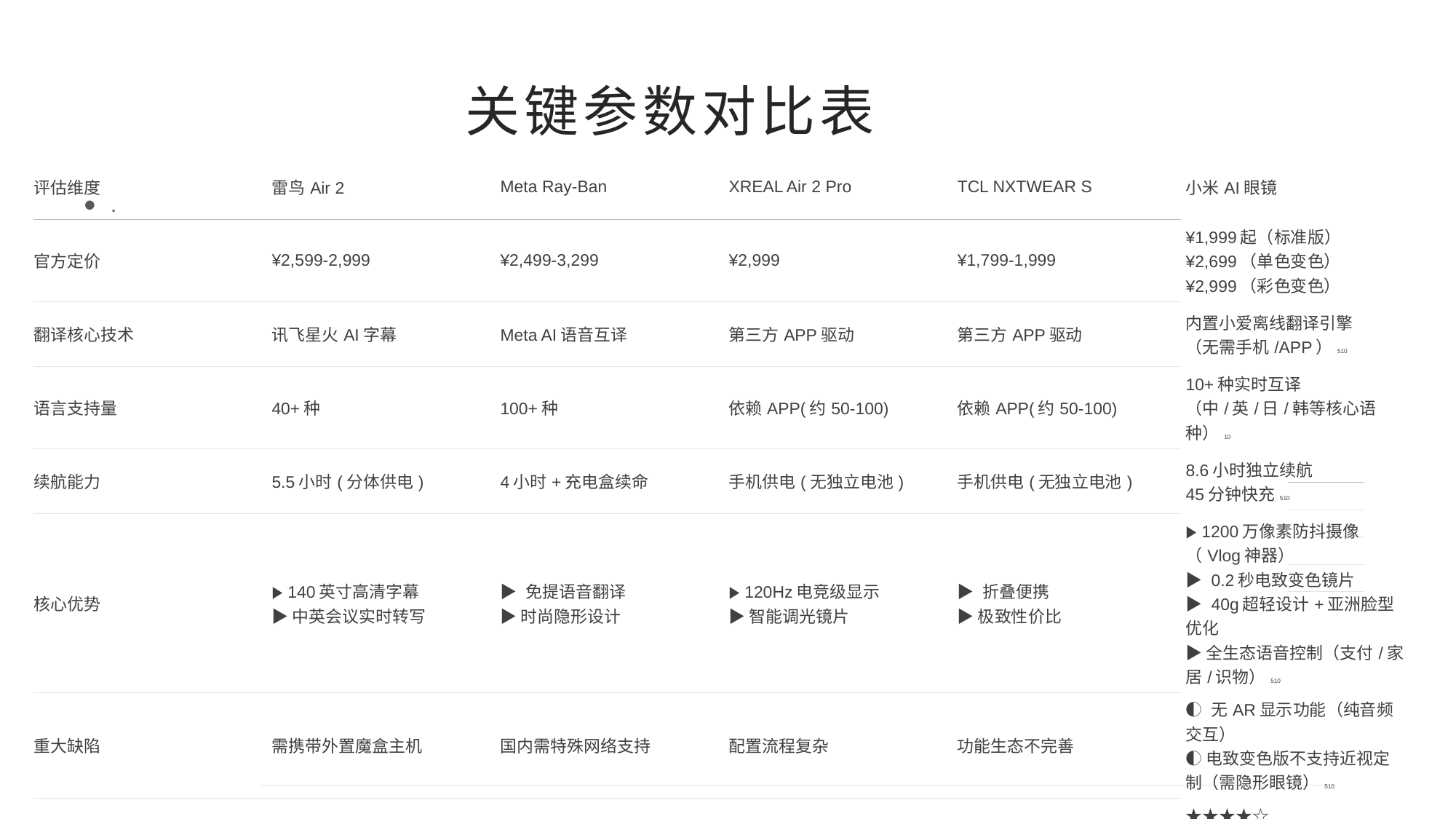

# 关键参数对比表
| 评估维度 | 雷鸟Air 2 | Meta Ray-Ban | XREAL Air 2 Pro | TCL NXTWEAR S | 小米AI眼镜 |
| --- | --- | --- | --- | --- | --- |
| 官方定价 | ¥2,599-2,999 | ¥2,499-3,299 | ¥2,999 | ¥1,799-1,999 | ¥1,999起（标准版） ¥2,699（单色变色） ¥2,999（彩色变色） |
| 翻译核心技术 | 讯飞星火AI字幕 | Meta AI语音互译 | 第三方APP驱动 | 第三方APP驱动 | 内置小爱离线翻译引擎 （无需手机/APP）510 |
| 语言支持量 | 40+种 | 100+种 | 依赖APP(约50-100) | 依赖APP(约50-100) | 10+种实时互译 （中/英/日/韩等核心语种）10 |
| 续航能力 | 5.5小时(分体供电) | 4小时+充电盒续命 | 手机供电(无独立电池) | 手机供电(无独立电池) | 8.6小时独立续航 45分钟快充510 |
| 核心优势 | ▶ 140英寸高清字幕 ▶ 中英会议实时转写 | ▶ 免提语音翻译 ▶ 时尚隐形设计 | ▶ 120Hz电竞级显示 ▶ 智能调光镜片 | ▶ 折叠便携 ▶ 极致性价比 | ▶ 1200万像素防抖摄像（Vlog神器） ▶ 0.2秒电致变色镜片 ▶ 40g超轻设计+亚洲脸型优化 ▶ 全生态语音控制（支付/家居/识物）510 |
| 重大缺陷 | 需携带外置魔盒主机 | 国内需特殊网络支持 | 配置流程复杂 | 功能生态不完善 | ◐ 无AR显示功能（纯音频交互） ◐ 电致变色版不支持近视定制（需隐形眼镜）510 |
| 商务场景适配度 | ★★★★★ | ★★★★☆ | ★★★☆☆ | ★★★☆☆ | ★★★★☆ （翻译/会议转写强，但无投屏） |
.

|  |  |  |  |  |  |
| --- | --- | --- | --- | --- | --- |
|  |  |  |  |  |  |
|  |  |  |  |  |  |
|  |  |  |  |  |  |
|  |  |  |  |  |  |
|  |  |  |  |  |
| --- | --- | --- | --- | --- |